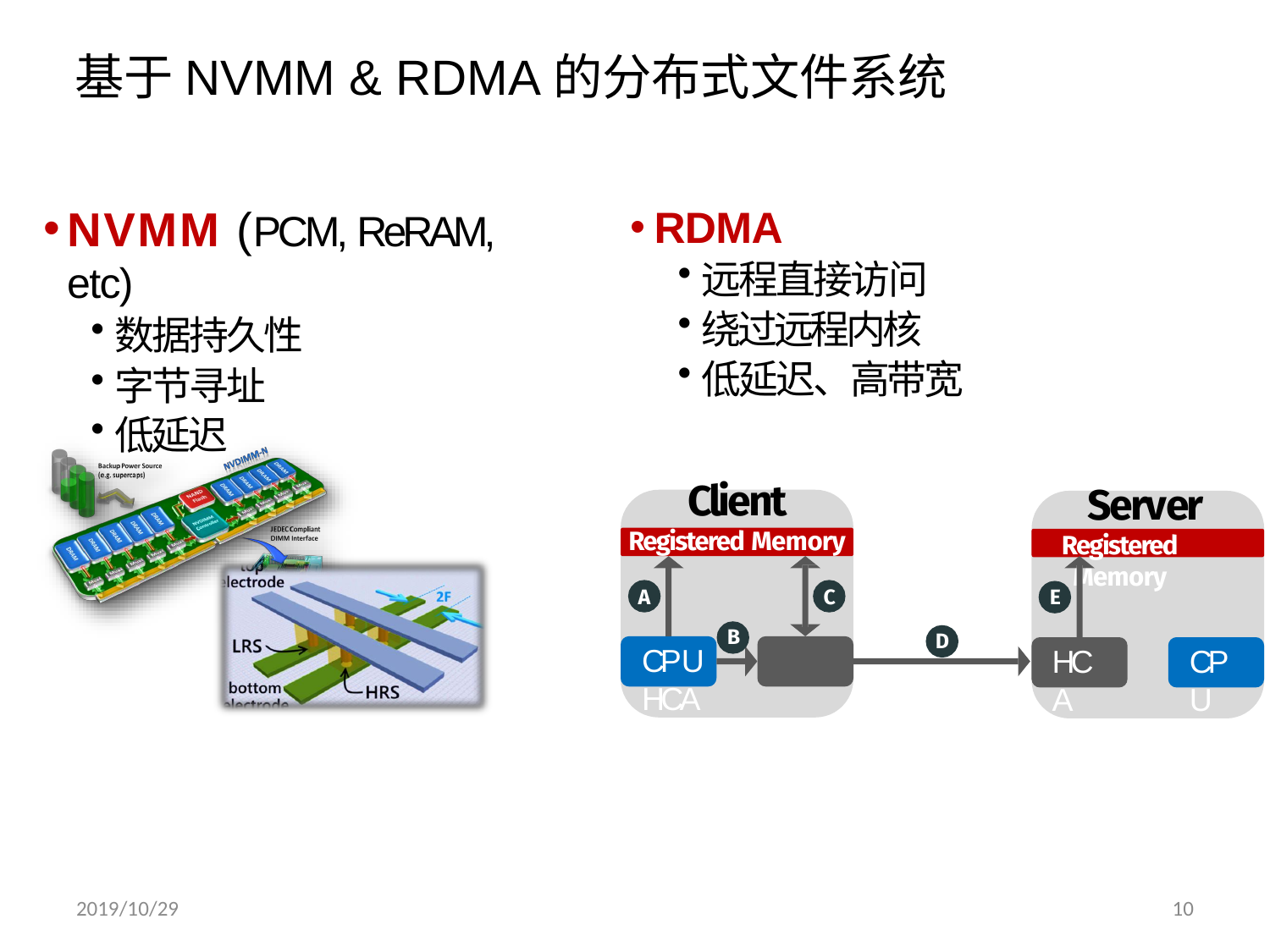

基于NVMM & RDMA的分布式文件系统
NVMM (PCM, ReRAM, etc)
数据持久性
字节寻址
低延迟
RDMA
远程直接访问
绕过远程内核
低延迟、高带宽

Server
Registered Memory
点击添加文本

点击添加文本

Client
Registered Memory

A	C

E
点击添加文本

B

D

CPU	HCA
HCA
CPU

点击添加文本
2019/10/29
10